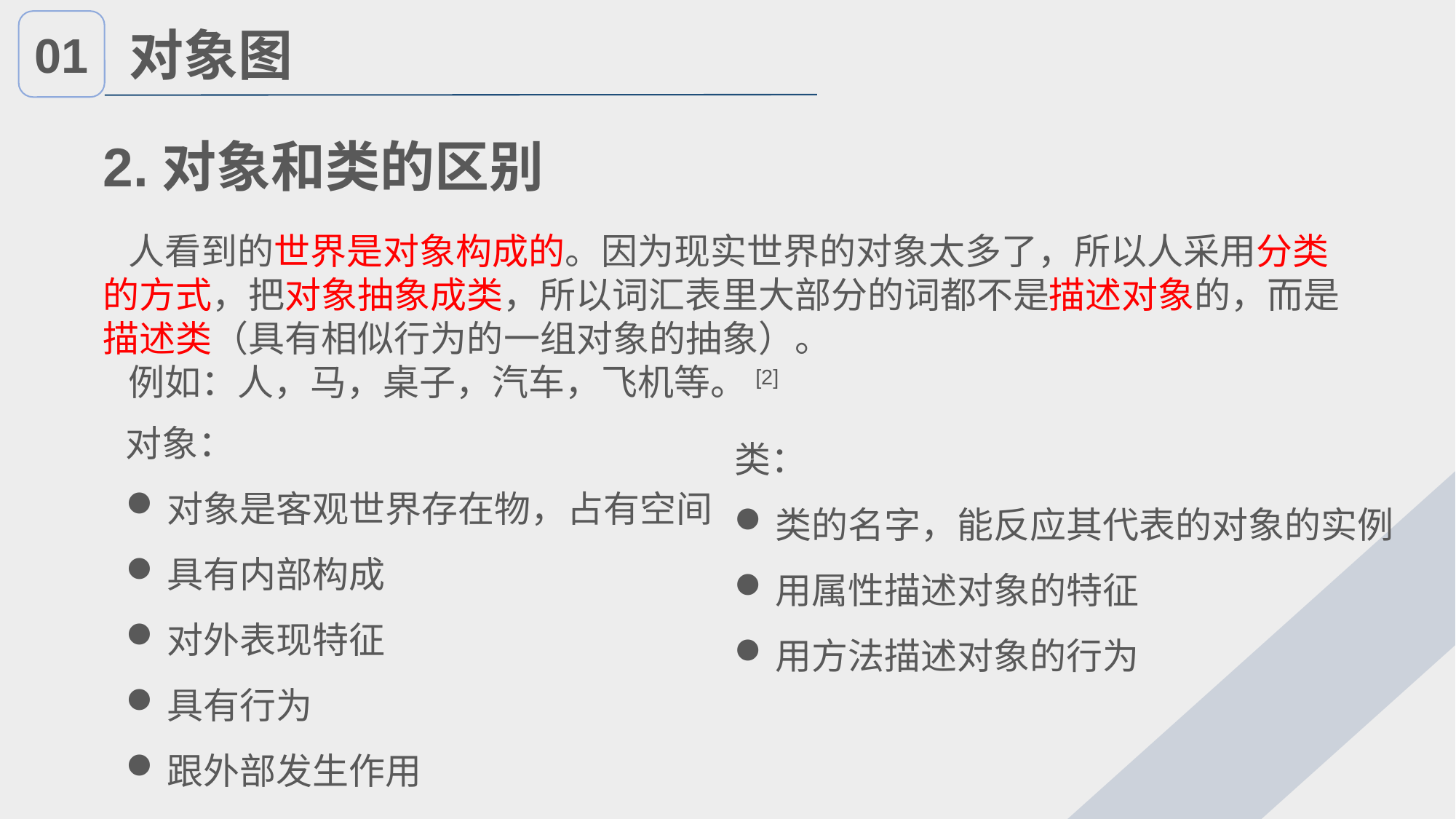

01
对象图
2.对象和类的区别
  人看到的世界是对象构成的。因为现实世界的对象太多了，所以人采用分类的方式，把对象抽象成类，所以词汇表里大部分的词都不是描述对象的，而是描述类（具有相似行为的一组对象的抽象）。
  例如：人，马，桌子，汽车，飞机等。[2]
对象：
对象是客观世界存在物，占有空间
具有内部构成
对外表现特征
具有行为
跟外部发生作用
类：
类的名字，能反应其代表的对象的实例
用属性描述对象的特征
用方法描述对象的行为